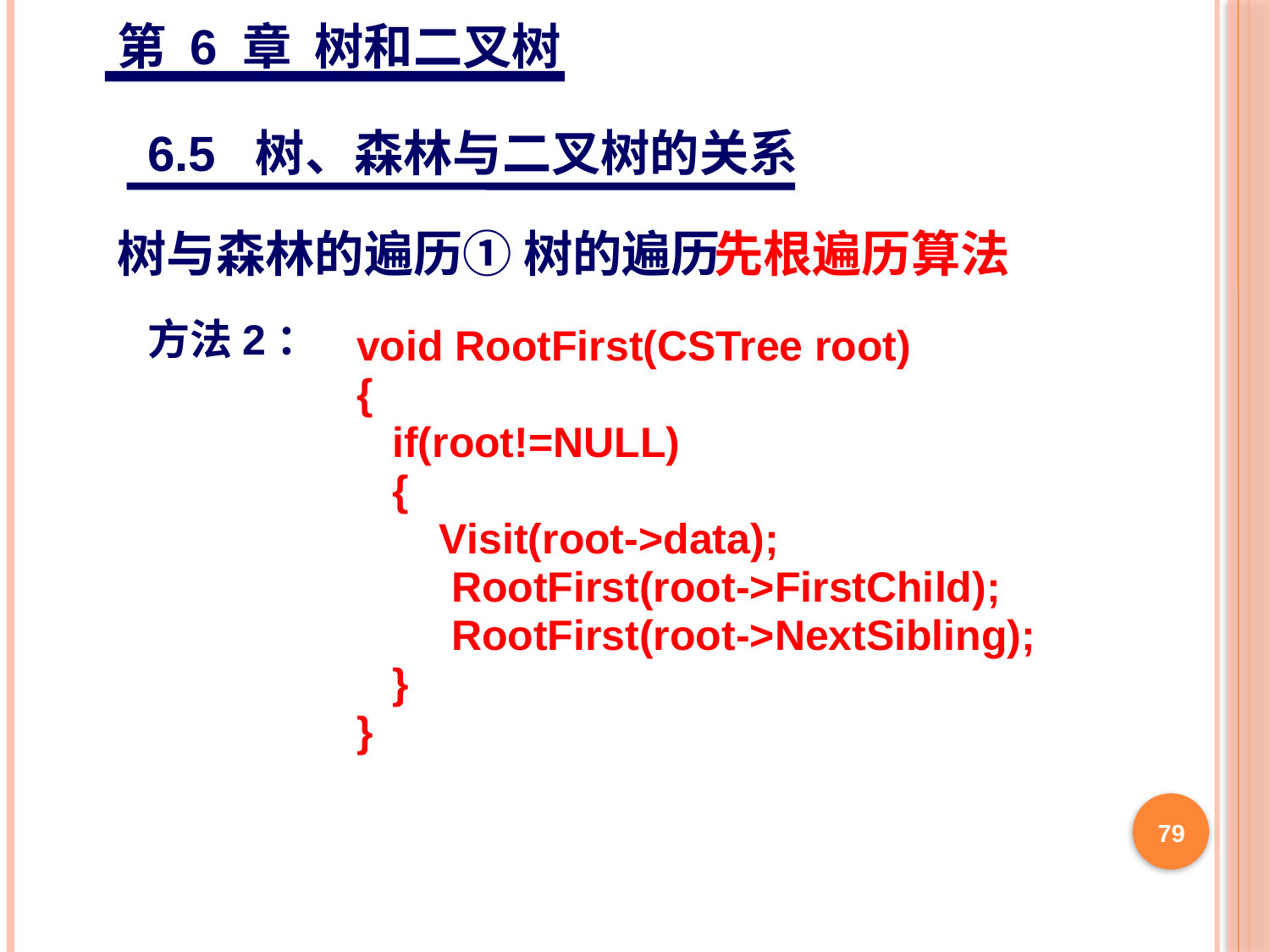

第 6 章  树和二叉树

6.5  树、森林与二叉树的关系

树与森林的遍历
①树的遍历
先根遍历算法
方法2：
void RootFirst(CSTree root)
{
   if(root!=NULL)
   {
       Visit(root->data);
        RootFirst(root->FirstChild);
        RootFirst(root->NextSibling);
   }
}
79